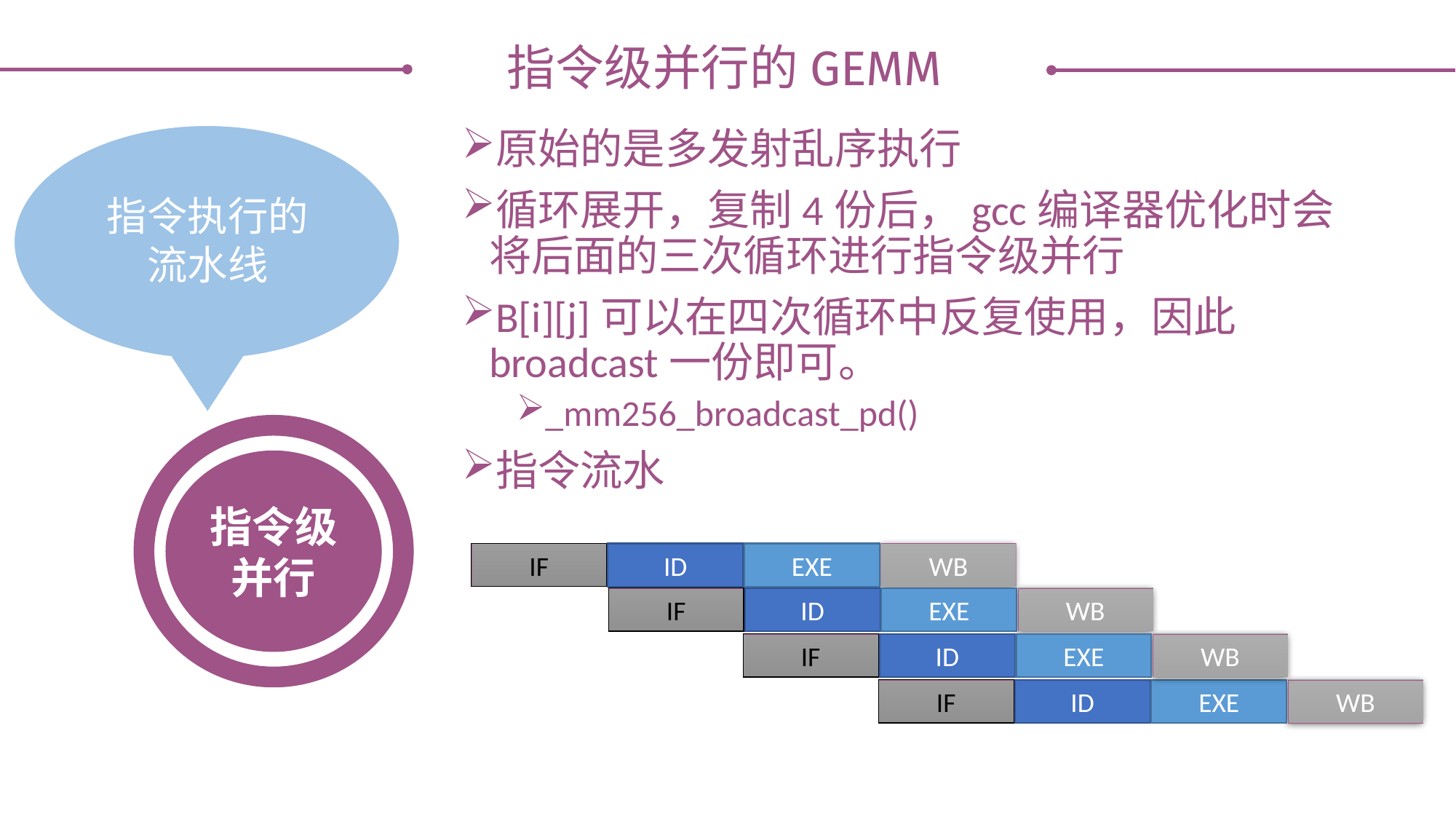

论文绪论
研究背景
研究方法
研究结果
论文总结

指令级并行的GEMM
原始的是多发射乱序执行
循环展开，复制4份后，gcc编译器优化时会将后面的三次循环进行指令级并行
B[i][j]可以在四次循环中反复使用，因此broadcast一份即可。
_mm256_broadcast_pd()
指令流水

指令执行的
流水线

指令级并行
IF
ID
EXE
WB
IF
ID
EXE
WB
IF
ID
EXE
WB
IF
ID
EXE
WB